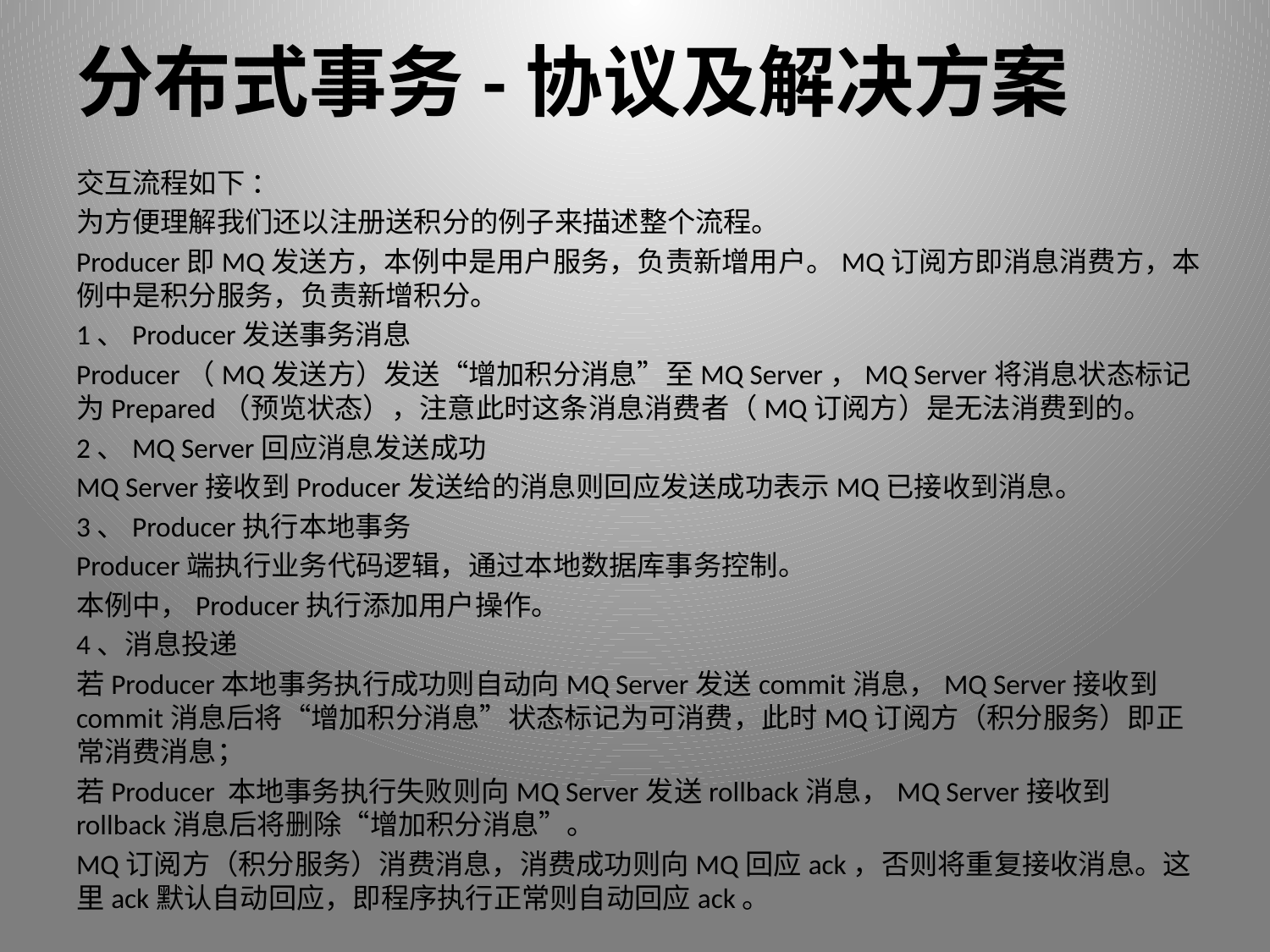

# 分布式事务-协议及解决方案
交互流程如下 ：
为方便理解我们还以注册送积分的例子来描述整个流程。
Producer即MQ发送方，本例中是用户服务，负责新增用户。MQ订阅方即消息消费方，本例中是积分服务，负责新增积分。
1、Producer发送事务消息
Producer（MQ发送方）发送“增加积分消息”至MQ Server，MQ Server将消息状态标记为Prepared（预览状态），注意此时这条消息消费者（MQ订阅方）是无法消费到的。
2、MQ Server回应消息发送成功
MQ Server接收到Producer发送给的消息则回应发送成功表示MQ已接收到消息。
3、Producer执行本地事务
Producer端执行业务代码逻辑，通过本地数据库事务控制。
本例中，Producer执行添加用户操作。
4、消息投递
若Producer本地事务执行成功则自动向MQ Server发送commit消息，MQ Server接收到commit消息后将“增加积分消息”状态标记为可消费，此时MQ订阅方（积分服务）即正常消费消息；
若Producer 本地事务执行失败则向MQ Server发送rollback消息，MQ Server接收到rollback消息后将删除“增加积分消息”。
MQ订阅方（积分服务）消费消息，消费成功则向MQ回应ack，否则将重复接收消息。这里ack默认自动回应，即程序执行正常则自动回应ack。